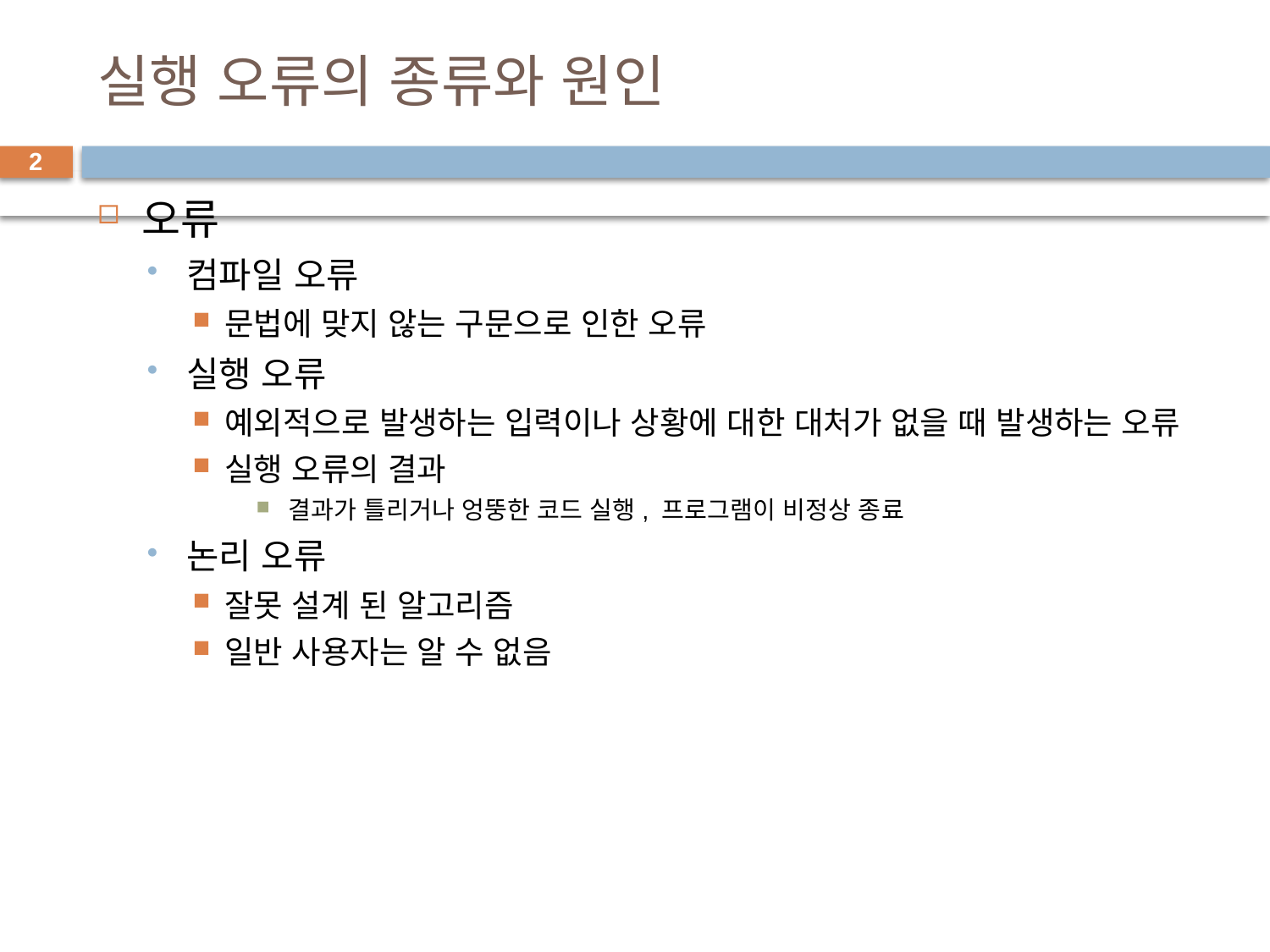

# 실행 오류의 종류와 원인
2
오류
컴파일 오류
문법에 맞지 않는 구문으로 인한 오류
실행 오류
예외적으로 발생하는 입력이나 상황에 대한 대처가 없을 때 발생하는 오류
실행 오류의 결과
결과가 틀리거나 엉뚱한 코드 실행, 프로그램이 비정상 종료
논리 오류
잘못 설계 된 알고리즘
일반 사용자는 알 수 없음